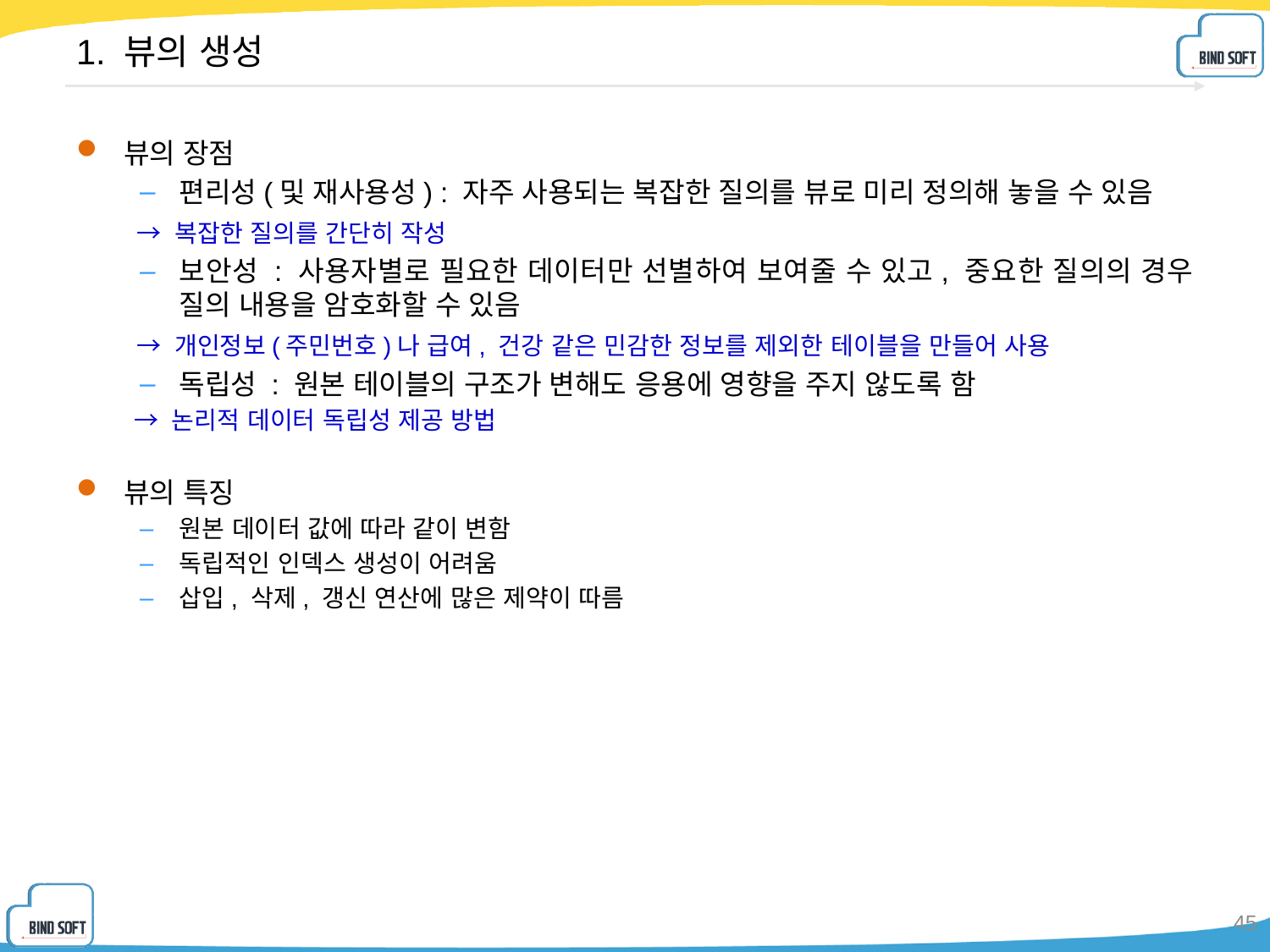

# 1. 뷰의 생성
뷰의 장점
편리성(및 재사용성) : 자주 사용되는 복잡한 질의를 뷰로 미리 정의해 놓을 수 있음
   → 복잡한 질의를 간단히 작성
보안성 : 사용자별로 필요한 데이터만 선별하여 보여줄 수 있고, 중요한 질의의 경우 질의 내용을 암호화할 수 있음
   → 개인정보(주민번호)나 급여, 건강 같은 민감한 정보를 제외한 테이블을 만들어 사용
독립성 : 원본 테이블의 구조가 변해도 응용에 영향을 주지 않도록 함
   → 논리적 데이터 독립성 제공 방법

뷰의 특징
원본 데이터 값에 따라 같이 변함
독립적인 인덱스 생성이 어려움
삽입, 삭제, 갱신 연산에 많은 제약이 따름
45